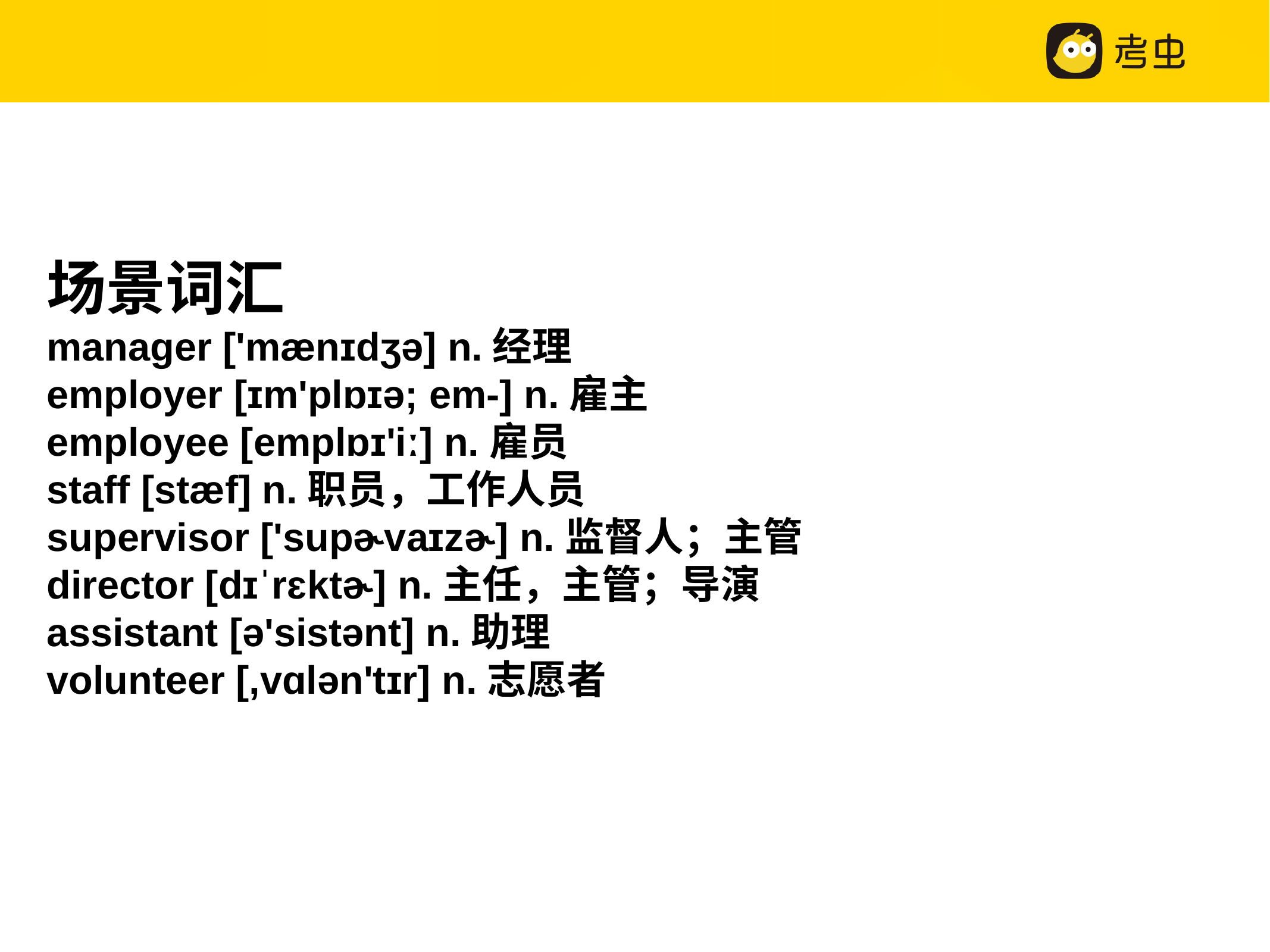

场景词汇
manager ['mænɪdʒə] n.经理
employer [ɪm'plɒɪə; em-] n.雇主
employee [emplɒɪ'iː] n.雇员
staff [stæf] n.职员，工作人员
supervisor ['supɚvaɪzɚ] n.监督人；主管
director [dɪˈrɛktɚ] n.主任，主管；导演
assistant [ə'sistənt] n.助理
volunteer [,vɑlən'tɪr] n.志愿者